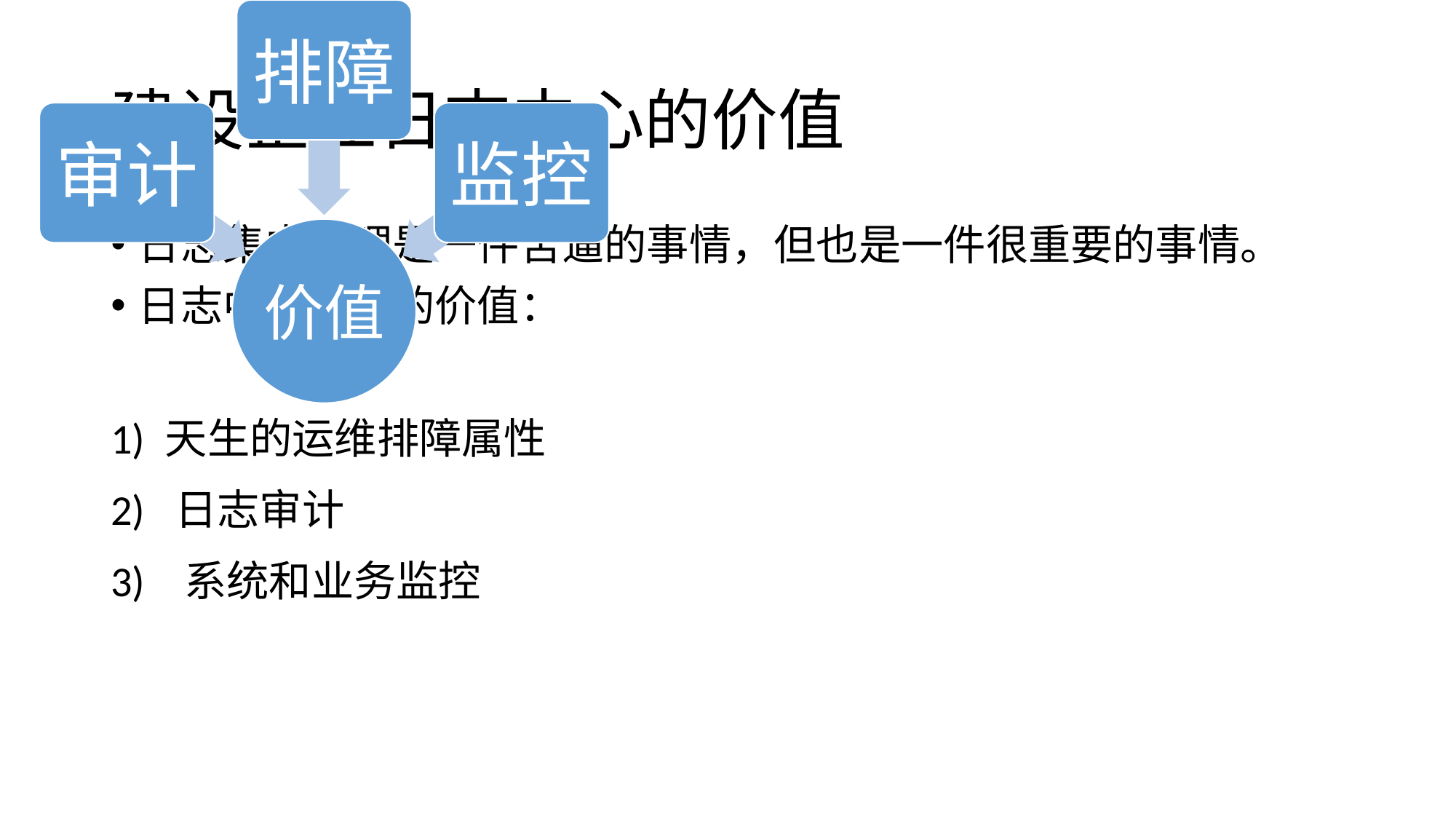

# 建设企业日志中心的价值
日志集中处理是一件苦逼的事情，但也是一件很重要的事情。
日志中心建设的价值：

1) 天生的运维排障属性
2)  日志审计
3)   系统和业务监控

价值
审计
排障
监控